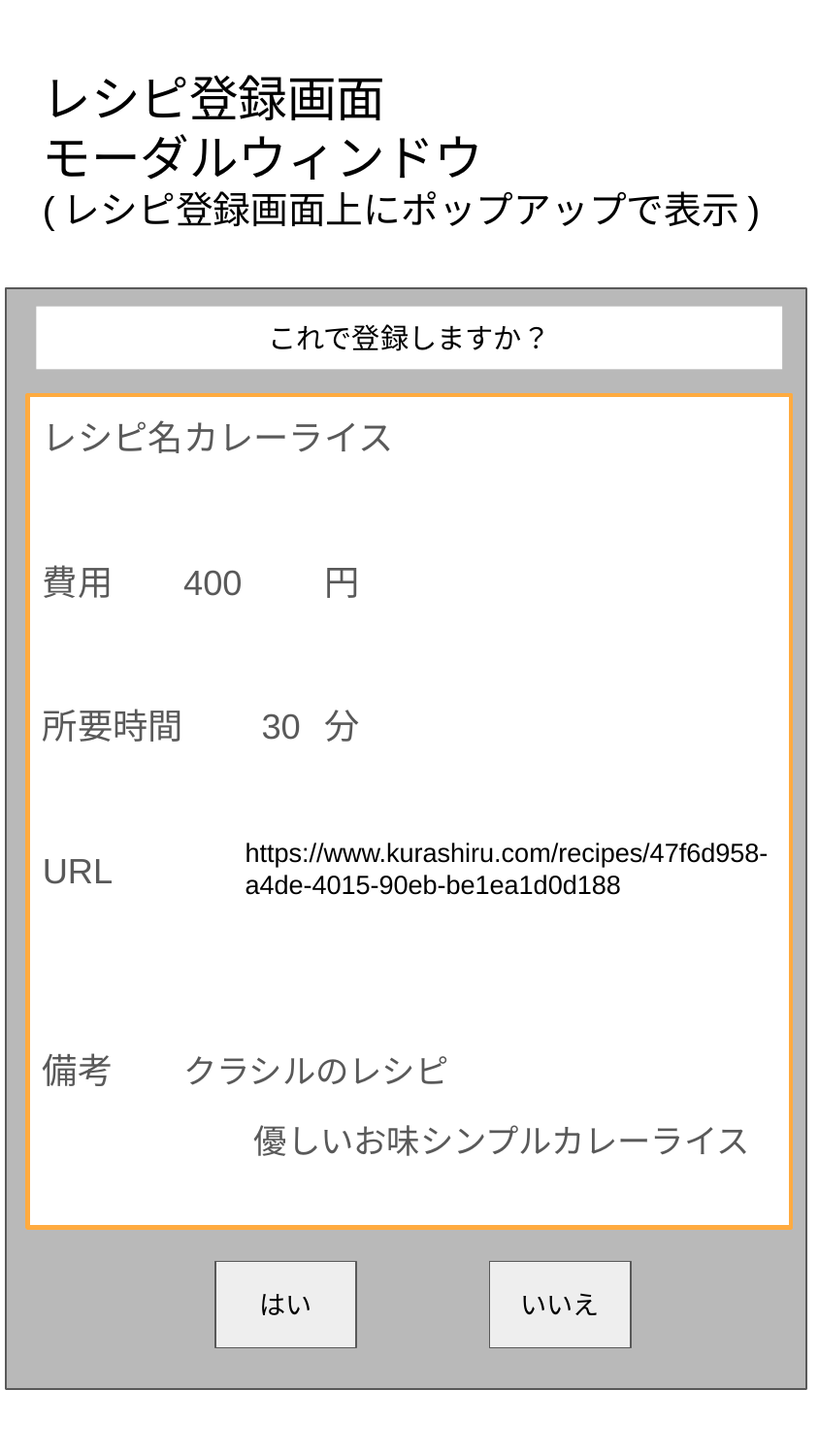

# レシピ登録画面
モーダルウィンドウ
(レシピ登録画面上にポップアップで表示)

これで登録しますか？
レシピ名	カレーライス

費用		400	円

所要時間　　30	分

URL

備考		クラシルのレシピ
優しいお味シンプルカレーライス
https://www.kurashiru.com/recipes/47f6d958-a4de-4015-90eb-be1ea1d0d188
はい
いいえ